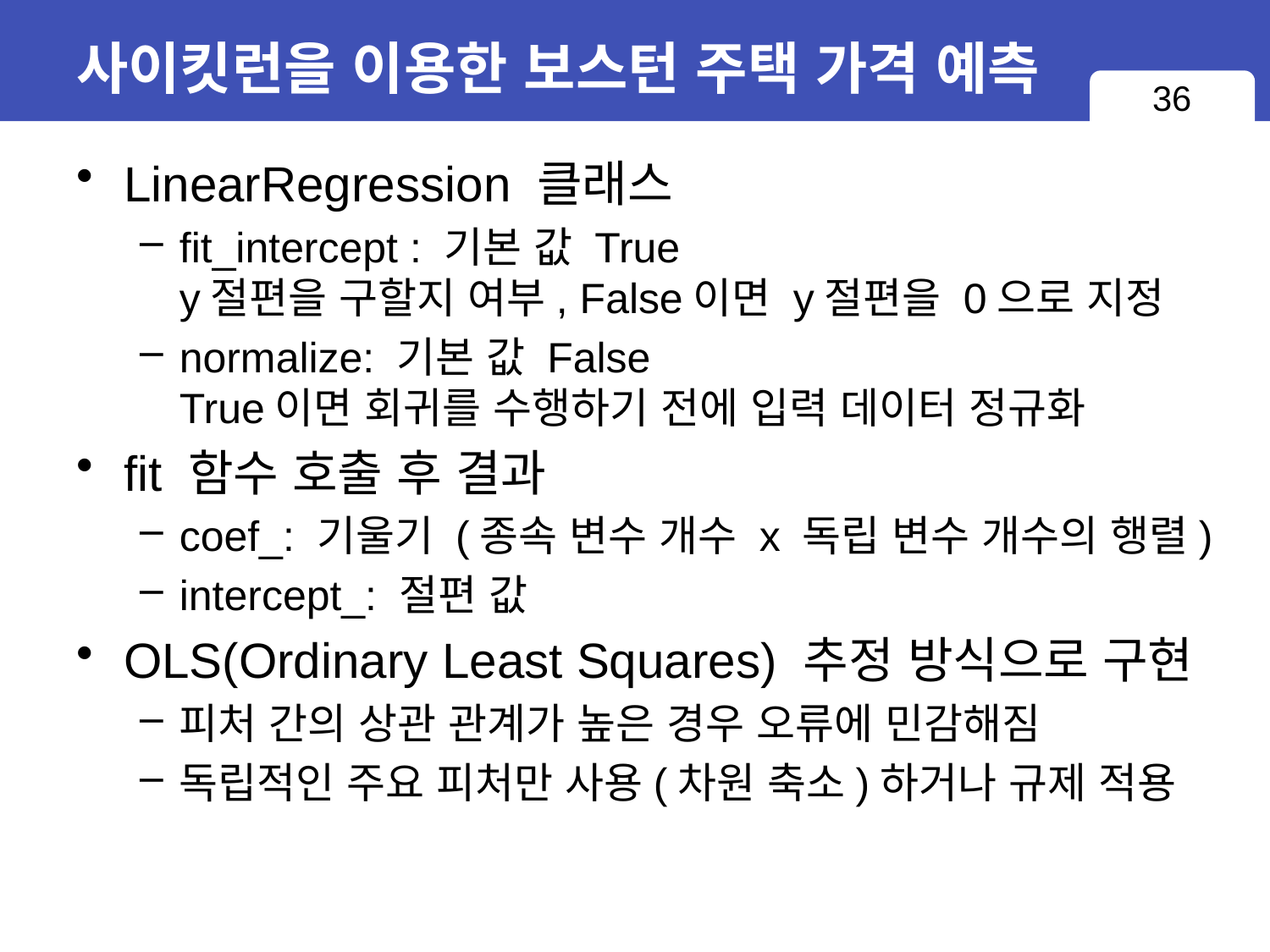

# 사이킷런을 이용한 보스턴 주택 가격 예측
36
LinearRegression 클래스
fit_intercept : 기본 값 True
y절편을 구할지 여부, False이면 y절편을 0으로 지정
normalize: 기본 값 False
True이면 회귀를 수행하기 전에 입력 데이터 정규화
fit 함수 호출 후 결과
coef_: 기울기 (종속 변수 개수 x 독립 변수 개수의 행렬)
intercept_: 절편 값
OLS(Ordinary Least Squares) 추정 방식으로 구현
피처 간의 상관 관계가 높은 경우 오류에 민감해짐
독립적인 주요 피처만 사용(차원 축소)하거나 규제 적용